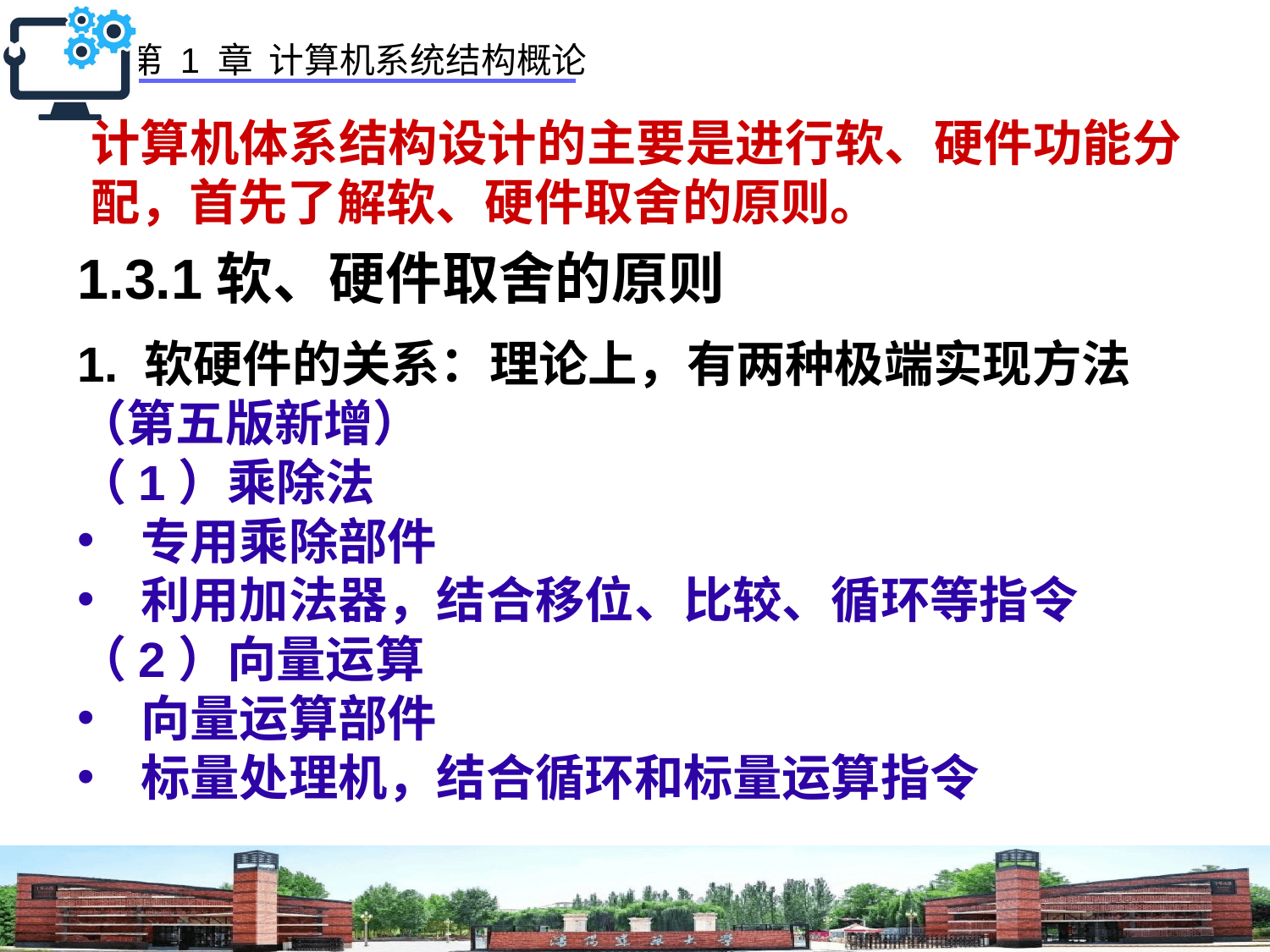

计算机体系结构设计的主要是进行软、硬件功能分配，首先了解软、硬件取舍的原则。
1.3.1软、硬件取舍的原则
1. 软硬件的关系：理论上，有两种极端实现方法
（第五版新增）
（1）乘除法
专用乘除部件
利用加法器，结合移位、比较、循环等指令
（2）向量运算
向量运算部件
标量处理机，结合循环和标量运算指令